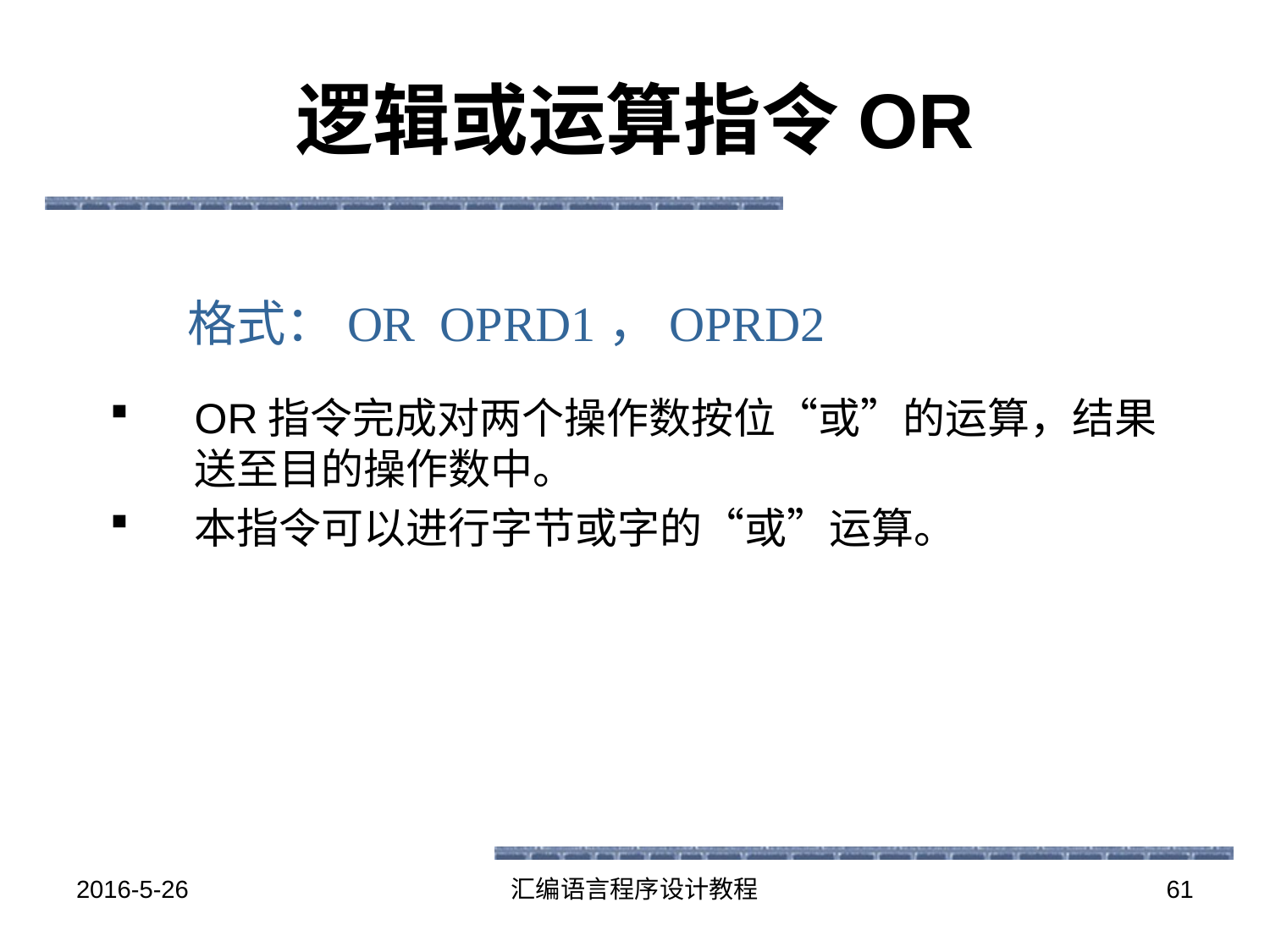

# 逻辑或运算指令OR

OR指令完成对两个操作数按位“或”的运算，结果送至目的操作数中。
本指令可以进行字节或字的“或”运算。
格式：OR  OPRD1，OPRD2
2016-5-26
汇编语言程序设计教程
61